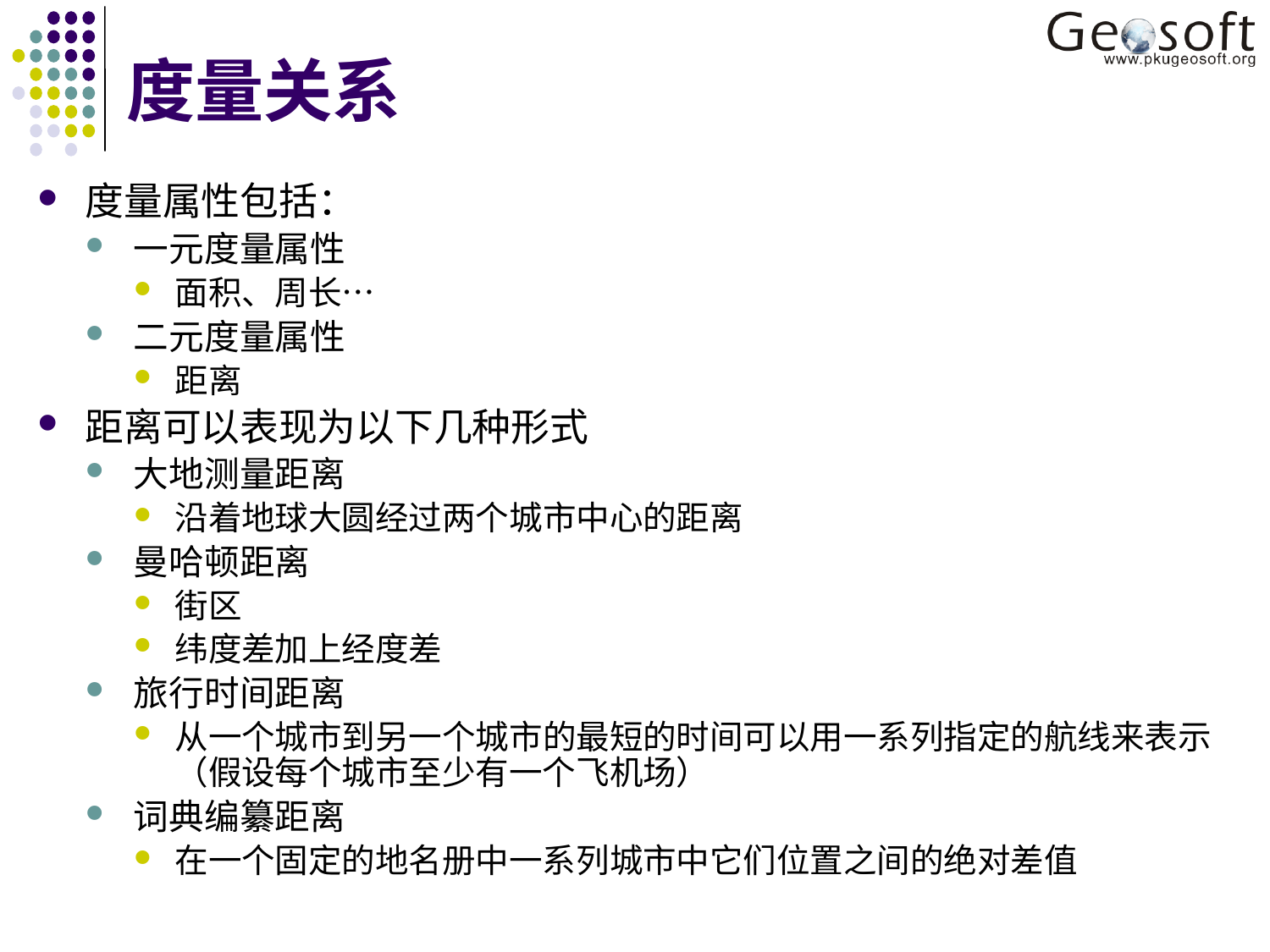

# 度量关系
度量属性包括：
一元度量属性
面积、周长…
二元度量属性
距离
距离可以表现为以下几种形式
大地测量距离
沿着地球大圆经过两个城市中心的距离
曼哈顿距离
街区
纬度差加上经度差
旅行时间距离
从一个城市到另一个城市的最短的时间可以用一系列指定的航线来表示（假设每个城市至少有一个飞机场）
词典编纂距离
在一个固定的地名册中一系列城市中它们位置之间的绝对差值